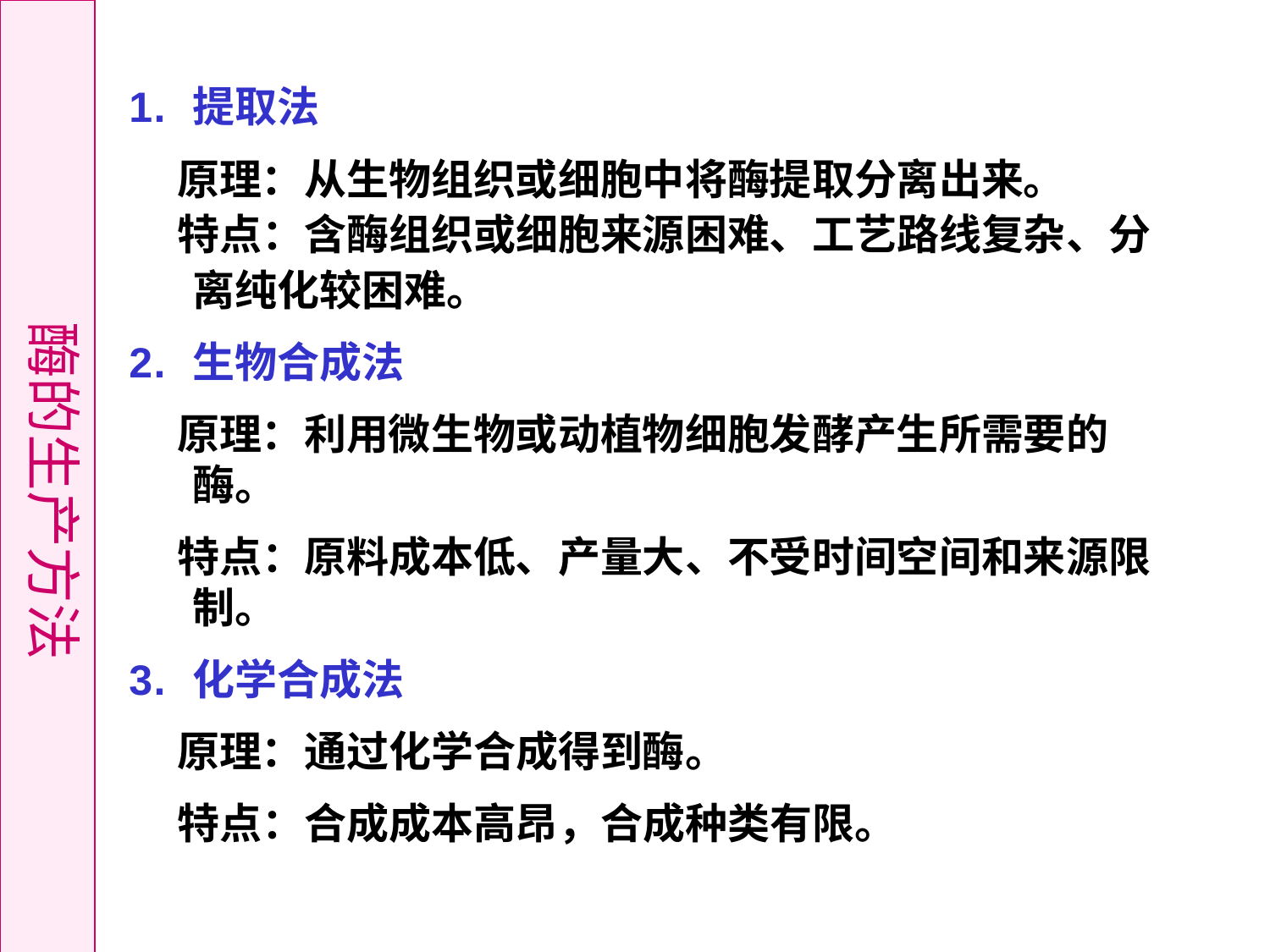

酶的生产方法
提取法
    原理：从生物组织或细胞中将酶提取分离出来。
    特点：含酶组织或细胞来源困难、工艺路线复杂、分离纯化较困难。
生物合成法
    原理：利用微生物或动植物细胞发酵产生所需要的酶。
    特点：原料成本低、产量大、不受时间空间和来源限制。
化学合成法
    原理：通过化学合成得到酶。
    特点：合成成本高昂，合成种类有限。